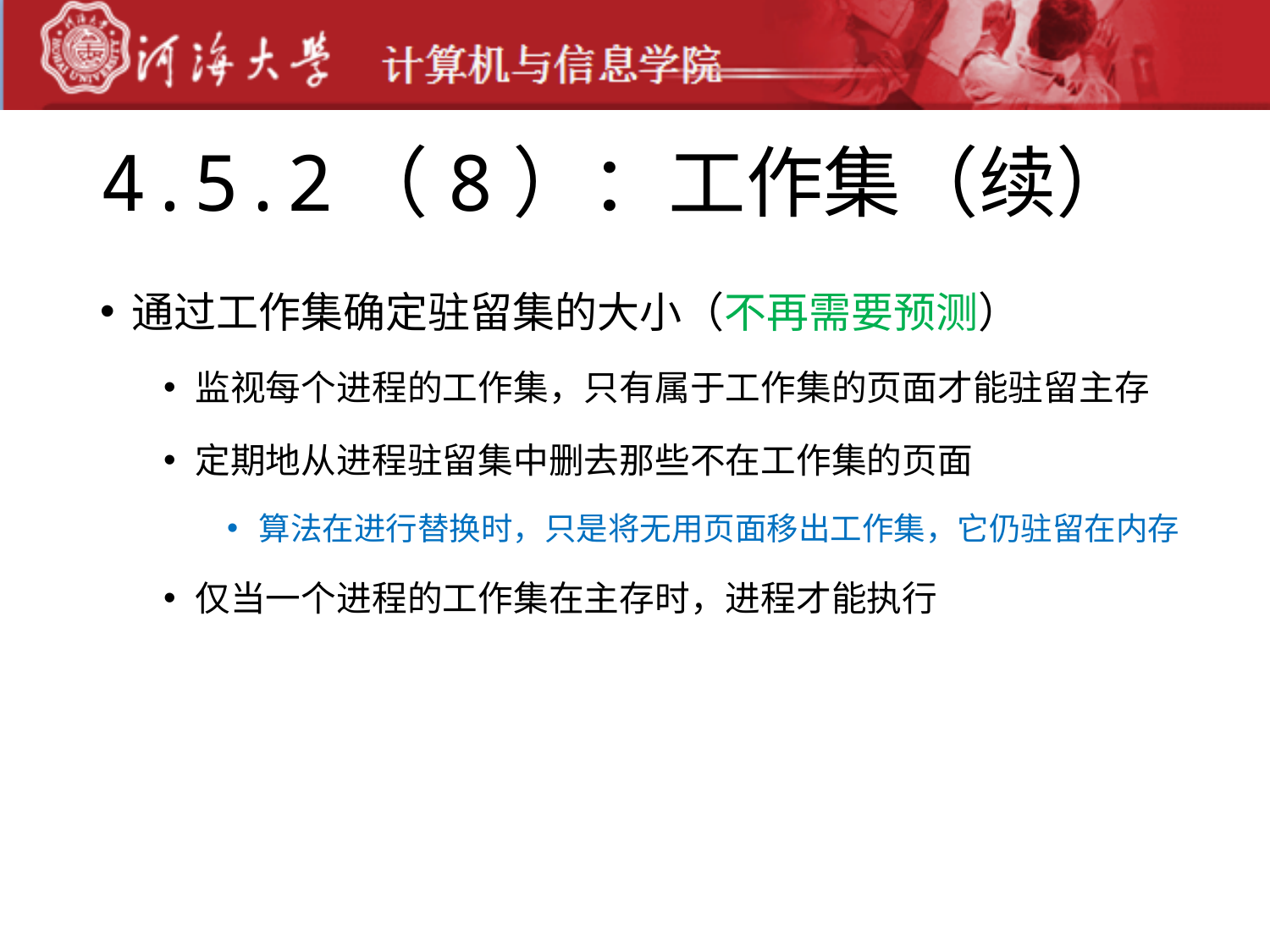

# 4.5.2（8）：工作集（续）
通过工作集确定驻留集的大小（不再需要预测）
监视每个进程的工作集，只有属于工作集的页面才能驻留主存
定期地从进程驻留集中删去那些不在工作集的页面
算法在进行替换时，只是将无用页面移出工作集，它仍驻留在内存
仅当一个进程的工作集在主存时，进程才能执行